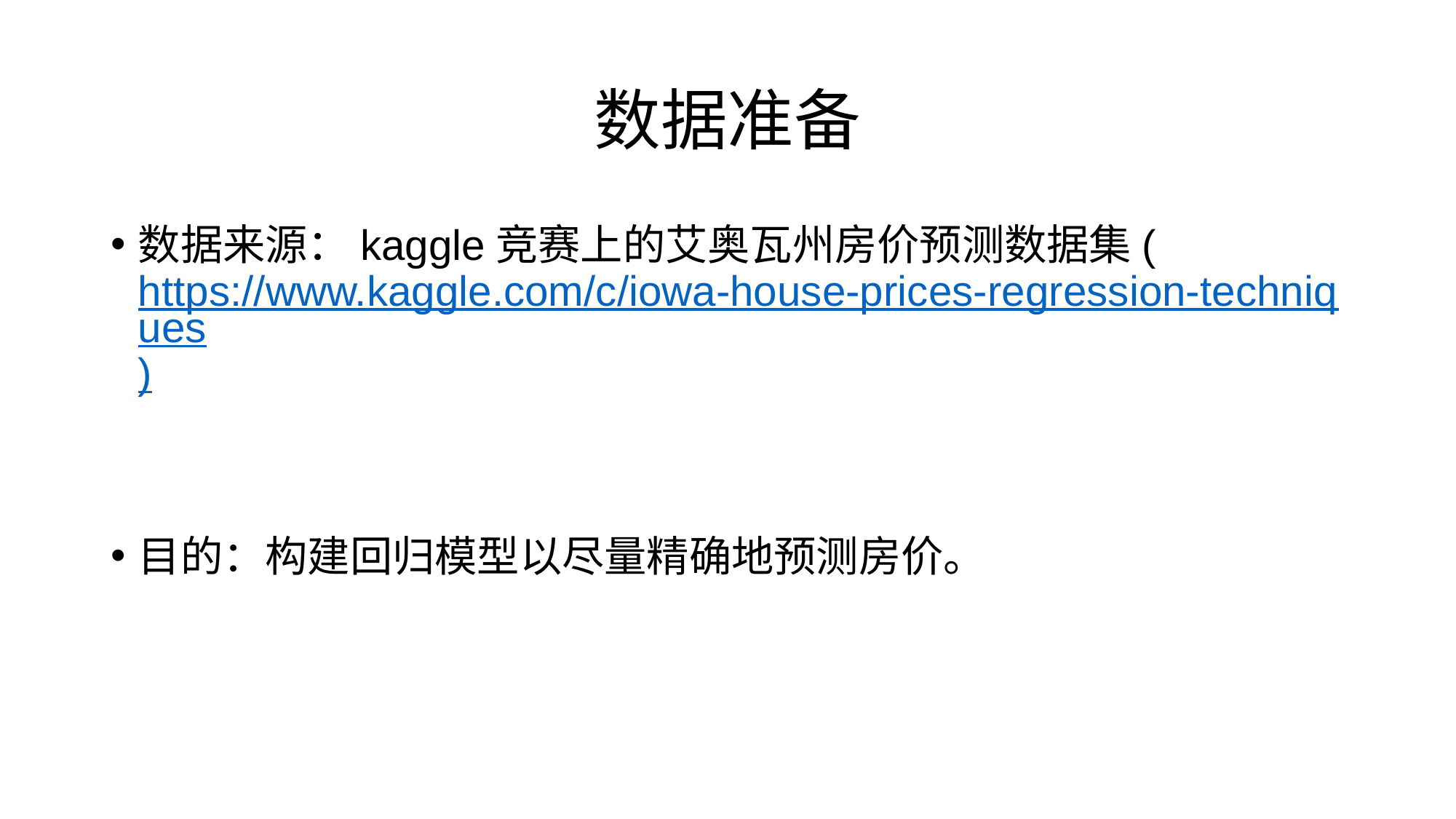

# 数据准备
数据来源：kaggle竞赛上的艾奥瓦州房价预测数据集(https://www.kaggle.com/c/iowa-house-prices-regression-techniques)

目的：构建回归模型以尽量精确地预测房价。